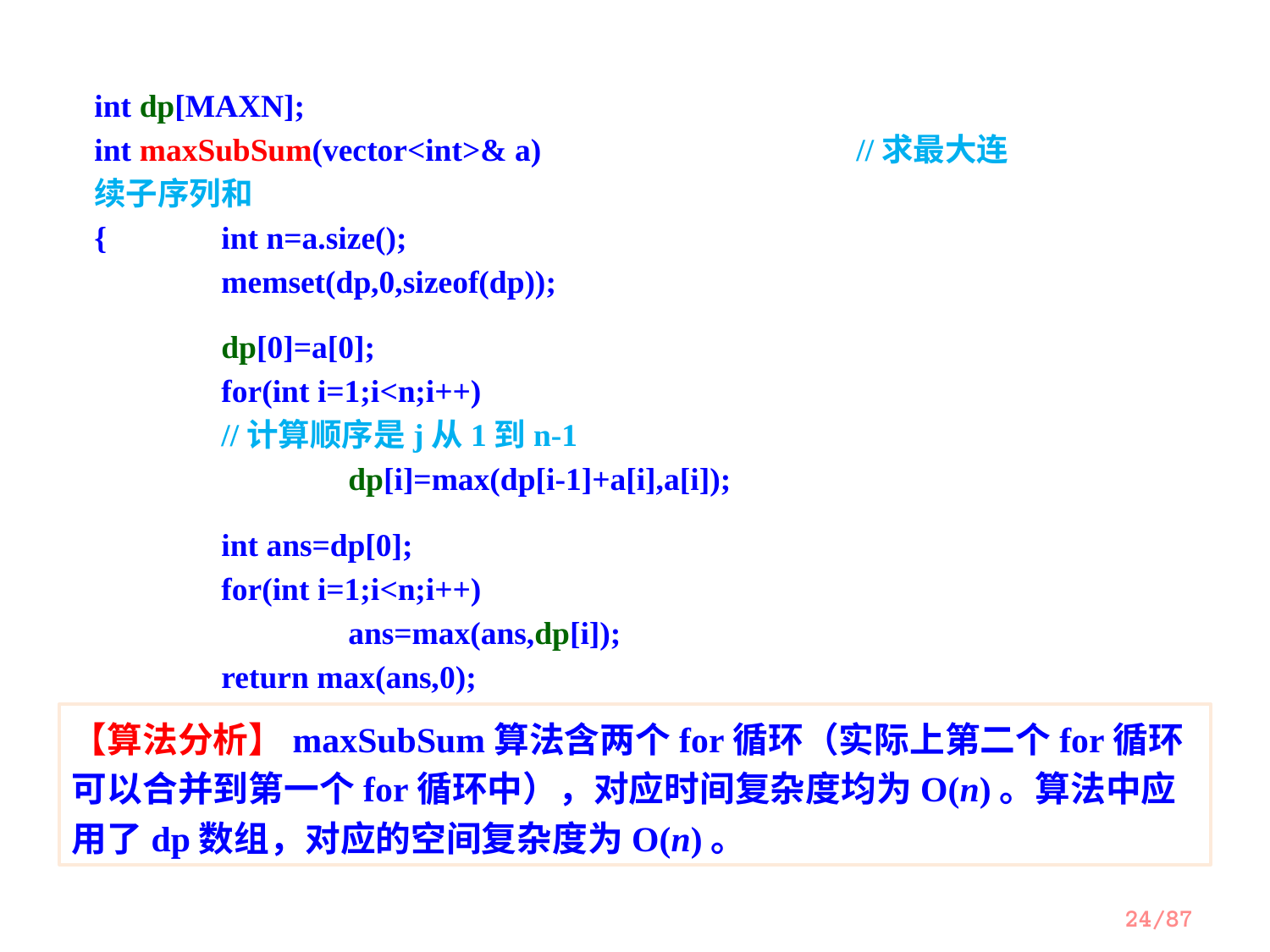

int dp[MAXN];
int maxSubSum(vector<int>& a)			//求最大连续子序列和
{	int n=a.size();
 	memset(dp,0,sizeof(dp));
 	dp[0]=a[0];
 	for(int i=1;i<n;i++)					//计算顺序是j从1到n-1
  		dp[i]=max(dp[i-1]+a[i],a[i]);
 	int ans=dp[0];
 	for(int i=1;i<n;i++)
  		ans=max(ans,dp[i]);
 	return max(ans,0);
}
【算法分析】maxSubSum算法含两个for循环（实际上第二个for循环可以合并到第一个for循环中），对应时间复杂度均为O(n)。算法中应用了dp数组，对应的空间复杂度为O(n)。
24/87